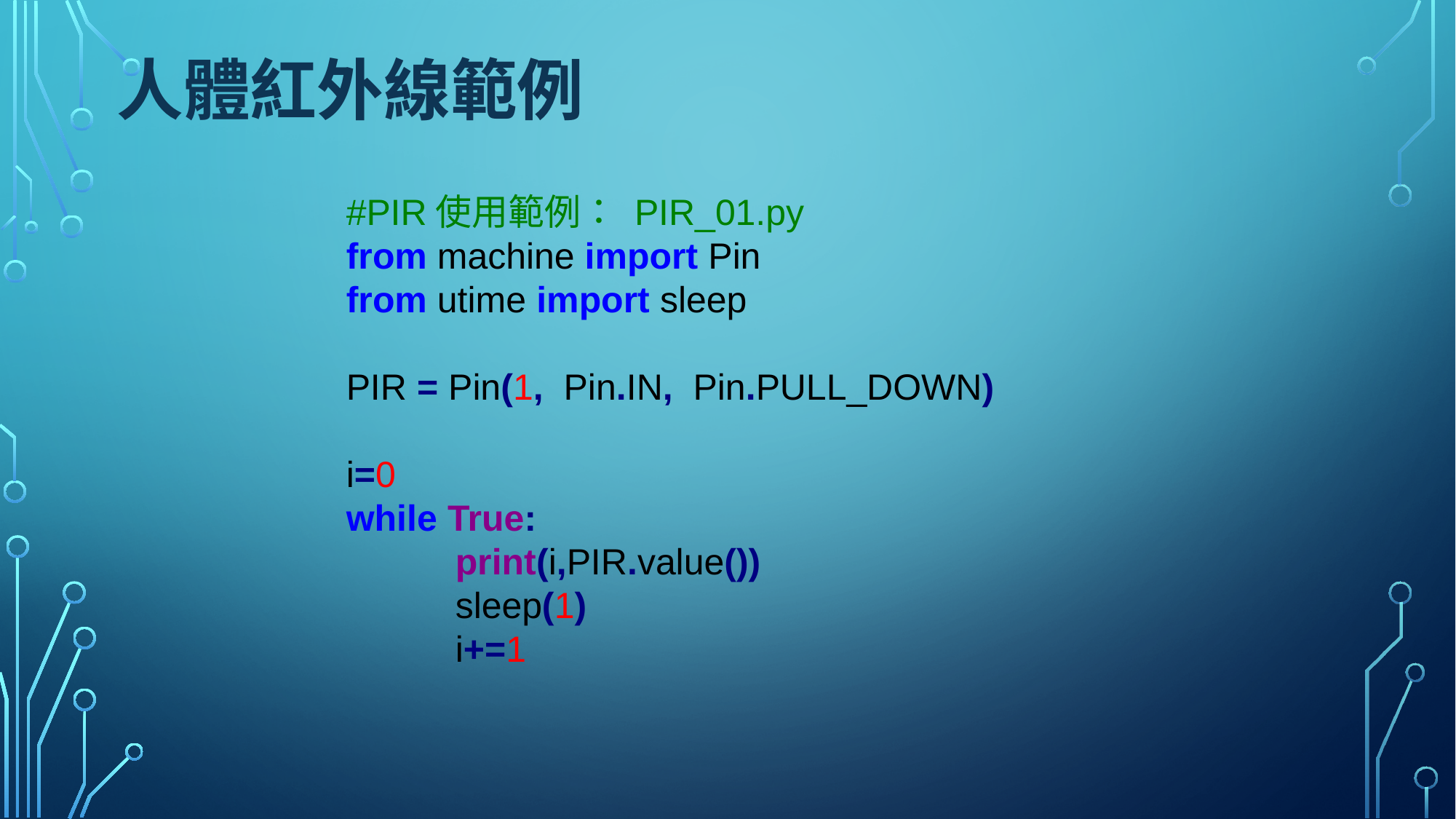

# 人體紅外線範例
#PIR使用範例： PIR_01.py
from machine import Pin
from utime import sleep

PIR = Pin(1,  Pin.IN,  Pin.PULL_DOWN)

i=0
while True:
	print(i,PIR.value())
	sleep(1)
	i+=1